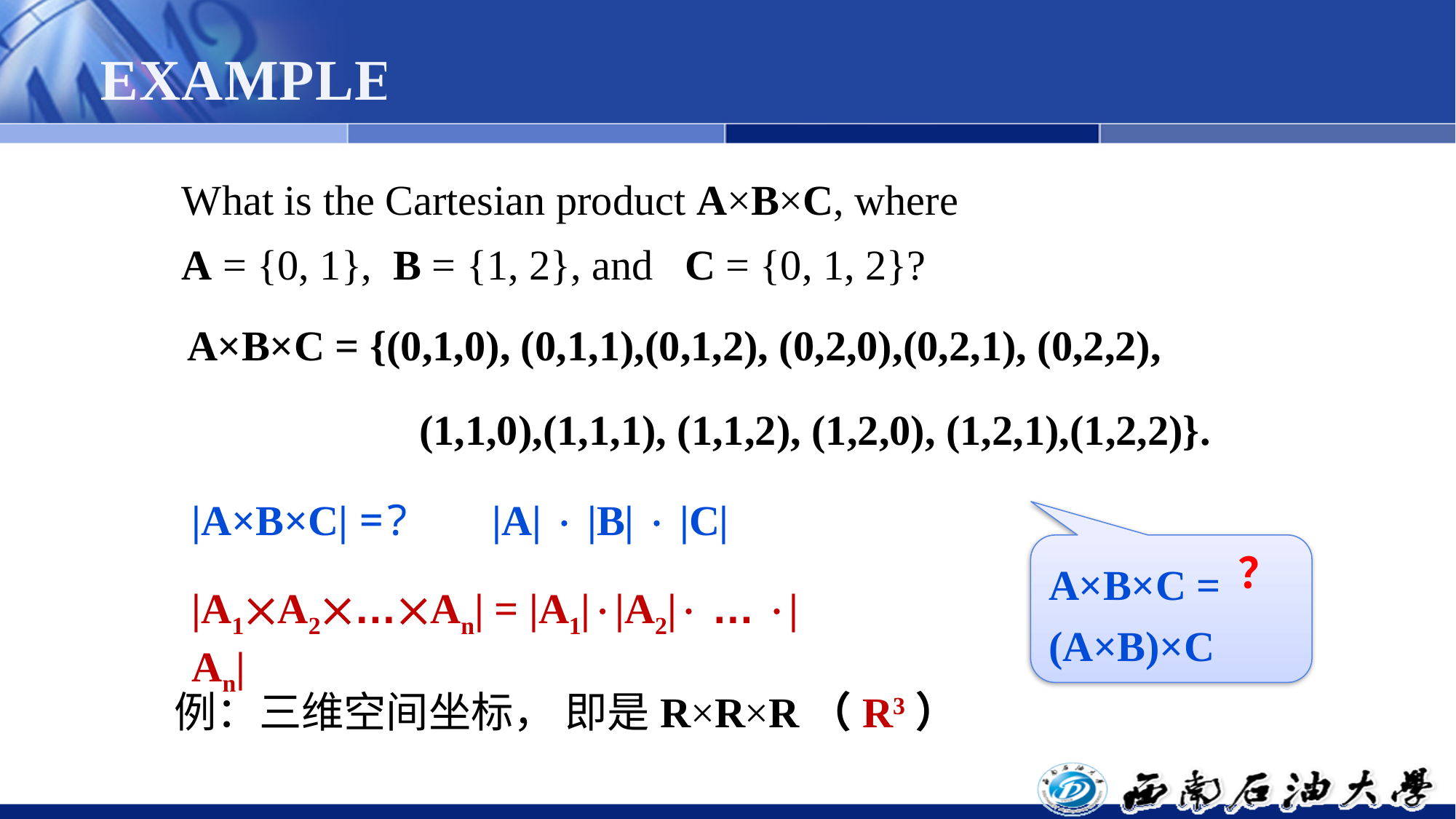

# EXAMPLE
 What is the Cartesian product A×B×C, where
 A = {0, 1},  B = {1, 2}, and   C = {0, 1, 2}?
A×B×C = {(0,1,0), (0,1,1),(0,1,2), (0,2,0),(0,2,1), (0,2,2),
                      (1,1,0),(1,1,1), (1,1,2), (1,2,0), (1,2,1),(1,2,2)}.
|A×B×C| =?
|A| ⋅ |B| ⋅ |C|
A×B×C =
(A×B)×C
？
|A1×A2×…×An| = |A1|⋅|A2|⋅ … ⋅|An|
例：三维空间坐标， 即是R×R×R（R3）